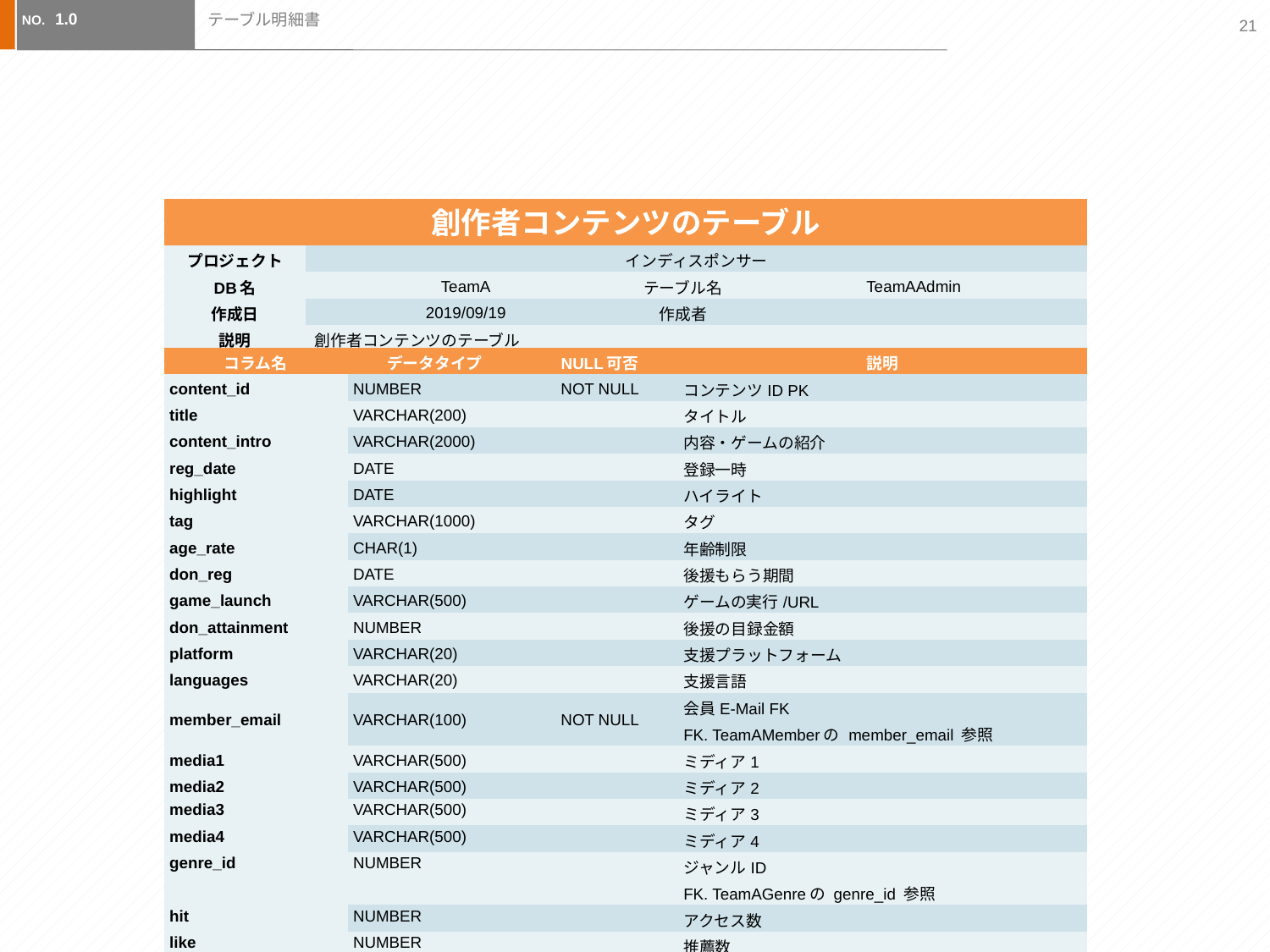

21
1.0
# テーブル明細書
| 創作者コンテンツのテーブル |  |  |  |
| --- | --- | --- | --- |
| プロジェクト | インディスポンサー |  |  |
| DB名 | TeamA | テーブル名 | TeamAAdmin |
| 作成日 | 2019/09/19 | 作成者 |  |
| 説明 | 創作者コンテンツのテーブル |  |  |
| コラム名 | データタイプ | NULL可否 | 説明 |
| --- | --- | --- | --- |
| content\_id | NUMBER | NOT NULL | コンテンツID PK |
| title | VARCHAR(200) |  | タイトル |
| content\_intro | VARCHAR(2000) |  | 内容・ゲームの紹介 |
| reg\_date | DATE |  | 登録一時 |
| highlight | DATE |  | ハイライト |
| tag | VARCHAR(1000) |  | タグ |
| age\_rate | CHAR(1) |  | 年齢制限 |
| don\_reg | DATE |  | 後援もらう期間 |
| game\_launch | VARCHAR(500) |  | ゲームの実行/URL |
| don\_attainment | NUMBER |  | 後援の目録金額 |
| platform | VARCHAR(20) |  | 支援プラットフォーム |
| languages | VARCHAR(20) |  | 支援言語 |
| member\_email | VARCHAR(100) | NOT NULL | 会員E-Mail FK FK. TeamAMemberの member\_email 参照 |
| media1 | VARCHAR(500) |  | ミディア1 |
| media2 | VARCHAR(500) |  | ミディア2 |
| media3 | VARCHAR(500) |  | ミディア3 |
| media4 | VARCHAR(500) |  | ミディア4 |
| genre\_id | NUMBER |  | ジャンルID FK. TeamAGenreの genre\_id 参照 |
| hit | NUMBER |  | アクセス数 |
| like | NUMBER |  | 推薦数 |